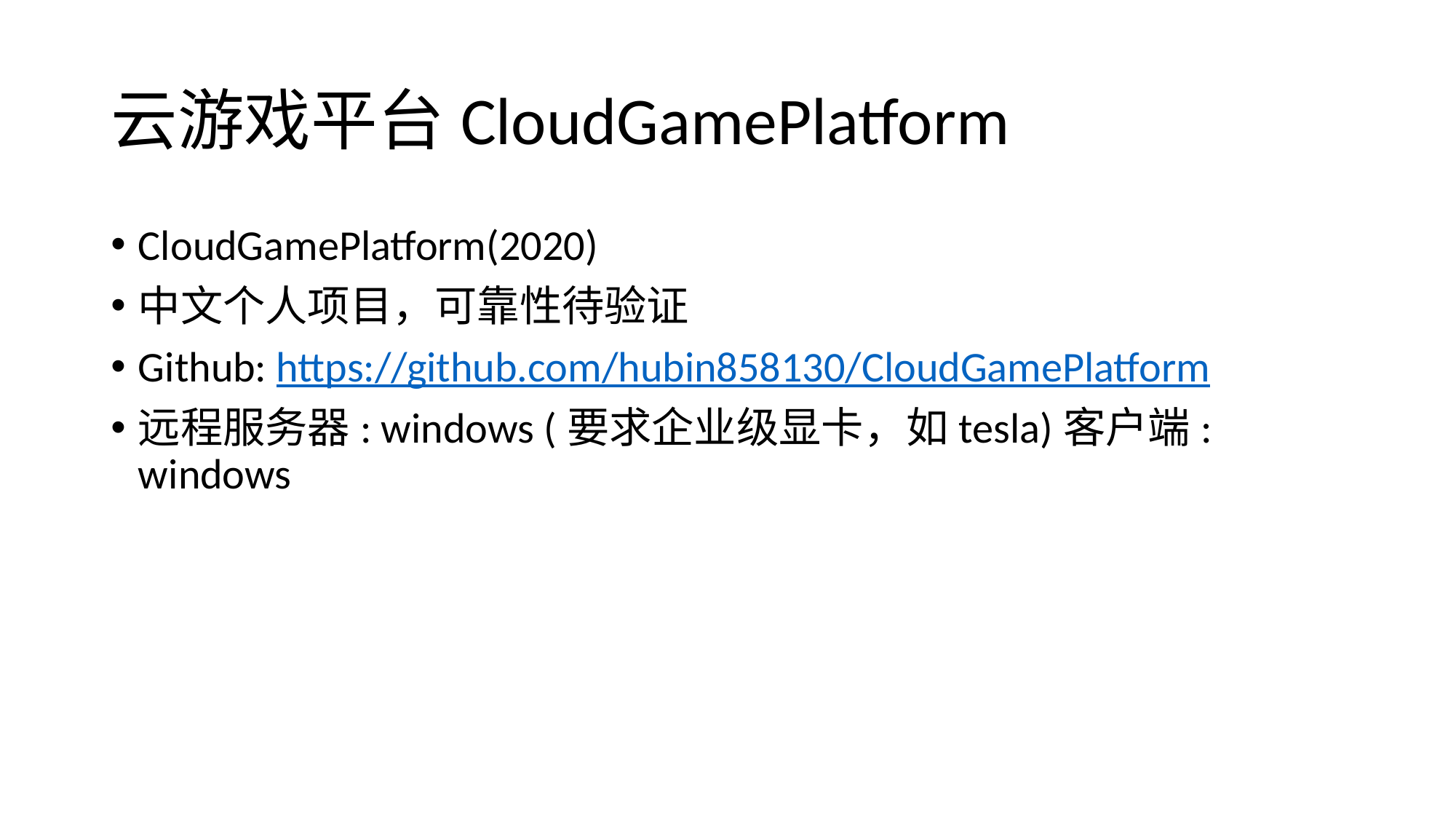

# 云游戏平台CloudGamePlatform
CloudGamePlatform(2020)
中文个人项目，可靠性待验证
Github: https://github.com/hubin858130/CloudGamePlatform
远程服务器: windows (要求企业级显卡，如tesla)客户端: windows